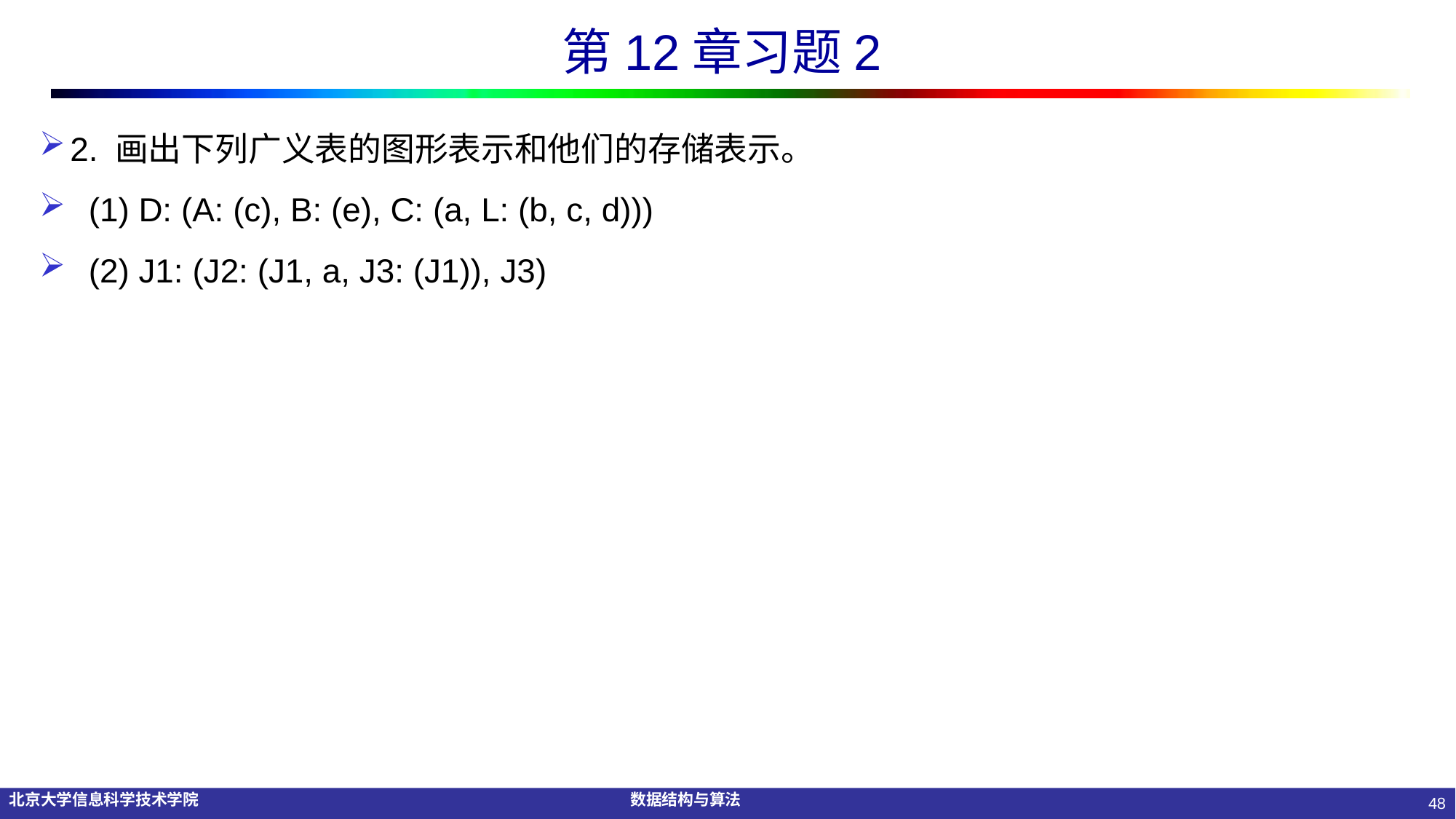

# 第12章习题2
2. 画出下列广义表的图形表示和他们的存储表示。
  (1) D: (A: (c), B: (e), C: (a, L: (b, c, d)))
  (2) J1: (J2: (J1, a, J3: (J1)), J3)

48